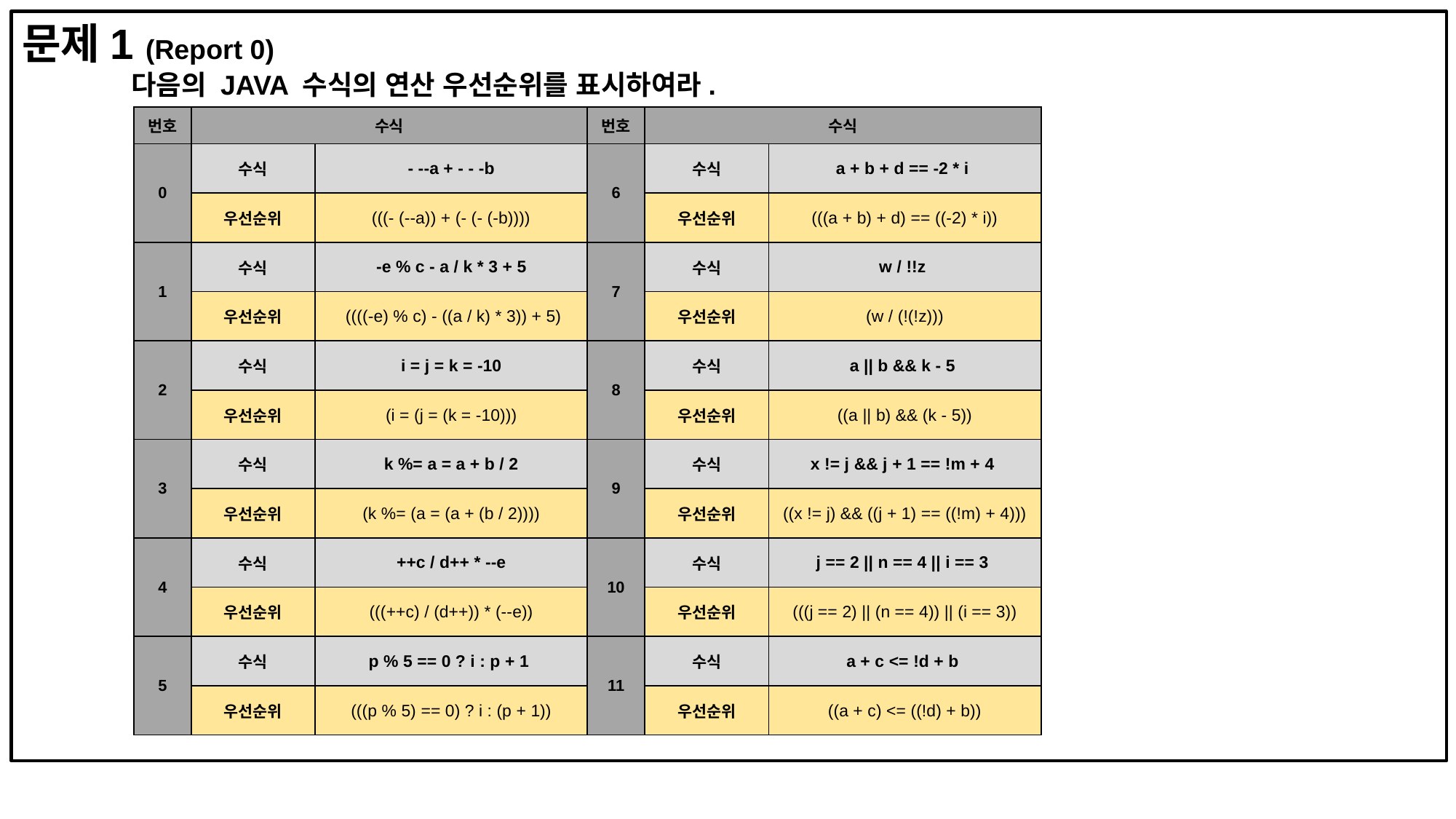

문제1 (Report 0)
	다음의 JAVA 수식의 연산 우선순위를 표시하여라.

| 번호 | 수식 |  | 번호 | 수식 |  |
| --- | --- | --- | --- | --- | --- |
| 0 | 수식 | - --a + - - -b | 6 | 수식 | a + b + d == -2 \* i |
|  | 우선순위 | (((- (--a)) + (- (- (-b)))) |  | 우선순위 | (((a + b) + d) == ((-2) \* i)) |
| 1 | 수식 | -e % c - a / k \* 3 + 5 | 7 | 수식 | w / !!z |
|  | 우선순위 | ((((-e) % c) - ((a / k) \* 3)) + 5) |  | 우선순위 | (w / (!(!z))) |
| 2 | 수식 | i = j = k = -10 | 8 | 수식 | a || b && k - 5 |
|  | 우선순위 | (i = (j = (k = -10))) |  | 우선순위 | ((a || b) && (k - 5)) |
| 3 | 수식 | k %= a = a + b / 2 | 9 | 수식 | x != j && j + 1 == !m + 4 |
|  | 우선순위 | (k %= (a = (a + (b / 2)))) |  | 우선순위 | ((x != j) && ((j + 1) == ((!m) + 4))) |
| 4 | 수식 | ++c / d++ \* --e | 10 | 수식 | j == 2 || n == 4 || i == 3 |
|  | 우선순위 | (((++c) / (d++)) \* (--e)) |  | 우선순위 | (((j == 2) || (n == 4)) || (i == 3)) |
| 5 | 수식 | p % 5 == 0 ? i : p + 1 | 11 | 수식 | a + c <= !d + b |
|  | 우선순위 | (((p % 5) == 0) ? i : (p + 1)) |  | 우선순위 | ((a + c) <= ((!d) + b)) |